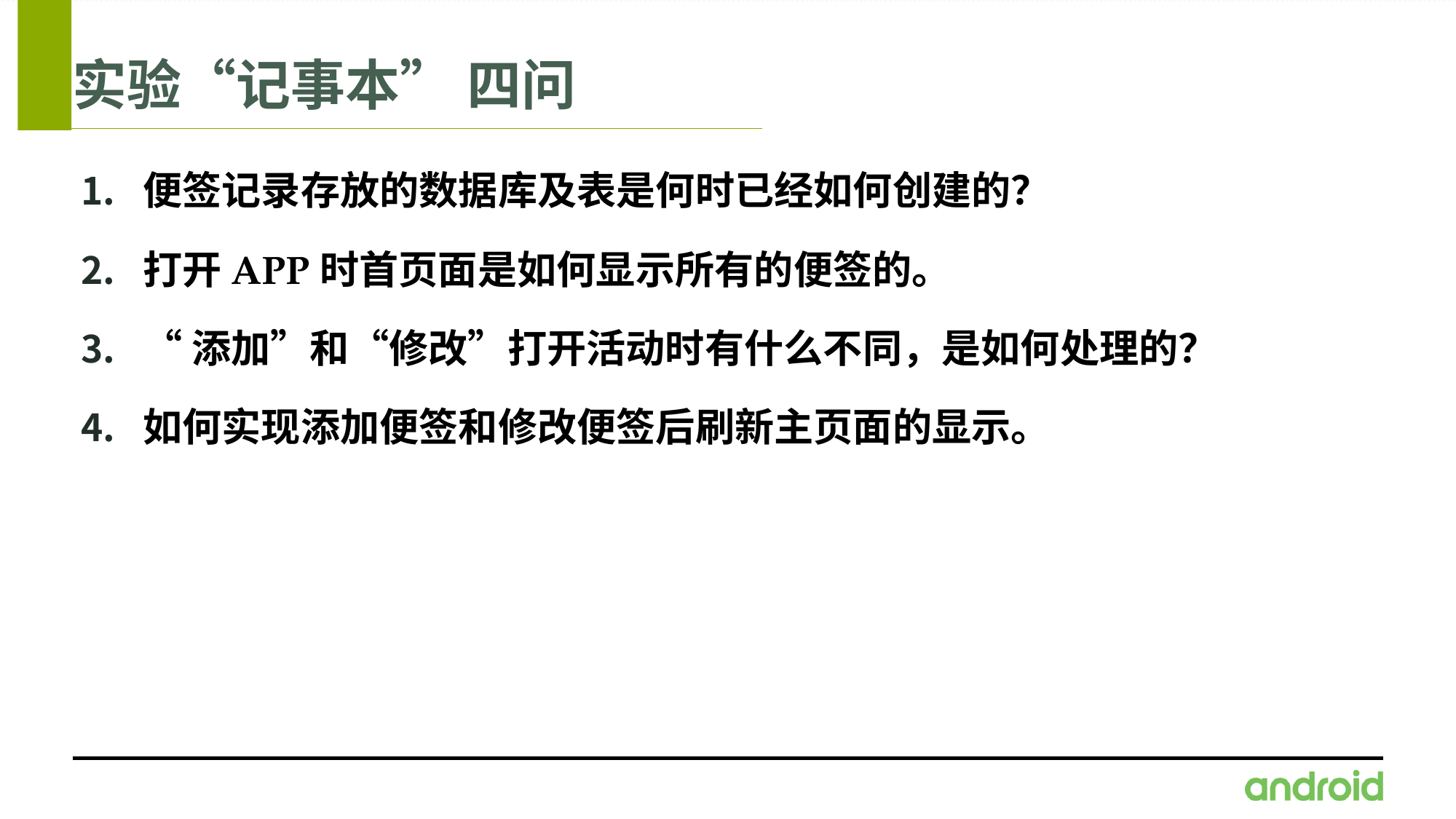

# 实验“记事本” 四问
便签记录存放的数据库及表是何时已经如何创建的？
打开APP时首页面是如何显示所有的便签的。
“添加”和“修改”打开活动时有什么不同，是如何处理的？
如何实现添加便签和修改便签后刷新主页面的显示。